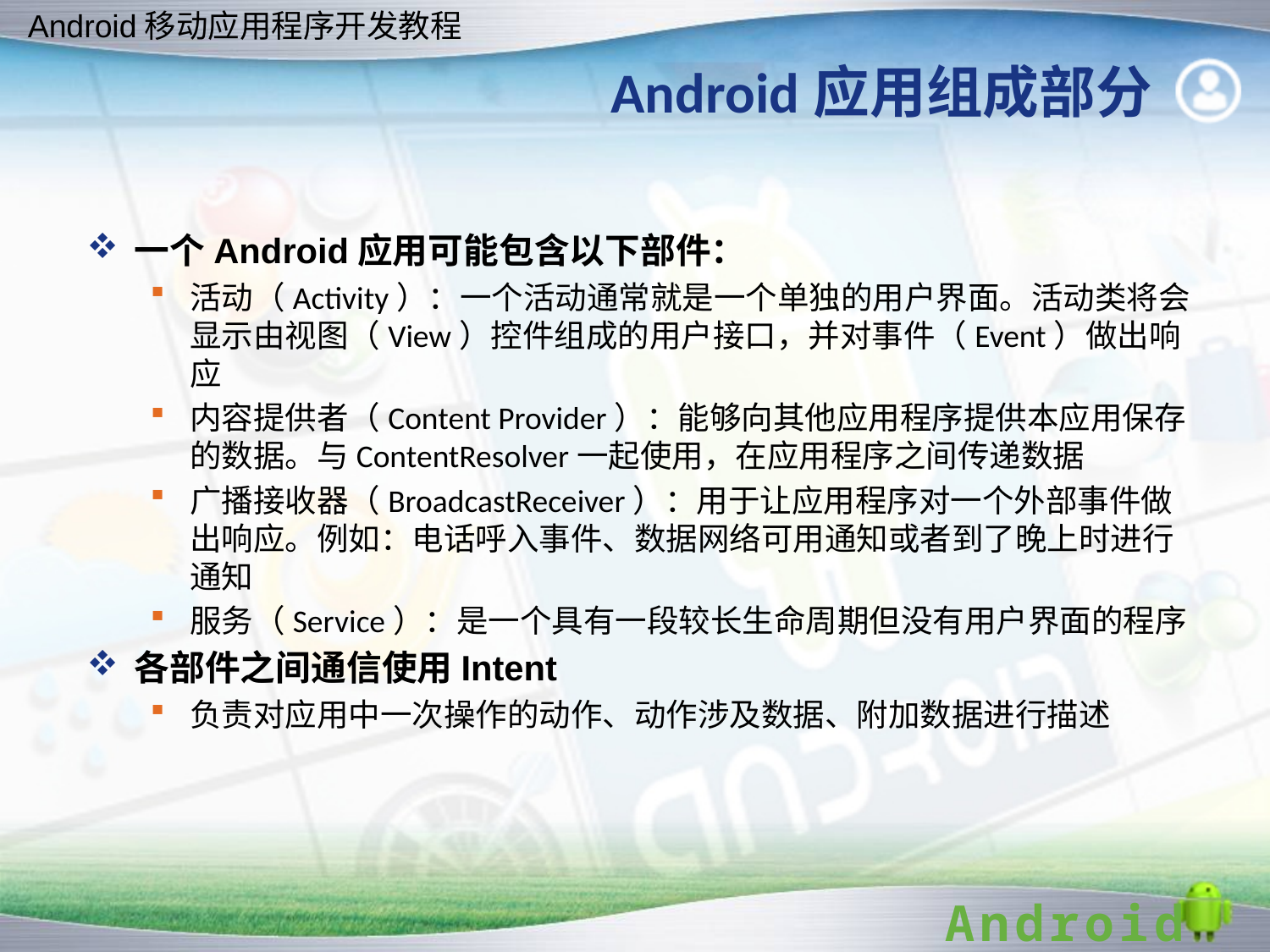

# Android应用组成部分
一个Android应用可能包含以下部件：
活动（Activity）：一个活动通常就是一个单独的用户界面。活动类将会显示由视图（View）控件组成的用户接口，并对事件（Event）做出响应
内容提供者（Content Provider）：能够向其他应用程序提供本应用保存的数据。与ContentResolver一起使用，在应用程序之间传递数据
广播接收器（BroadcastReceiver）：用于让应用程序对一个外部事件做出响应。例如：电话呼入事件、数据网络可用通知或者到了晚上时进行通知
服务（Service）：是一个具有一段较长生命周期但没有用户界面的程序
各部件之间通信使用Intent
负责对应用中一次操作的动作、动作涉及数据、附加数据进行描述